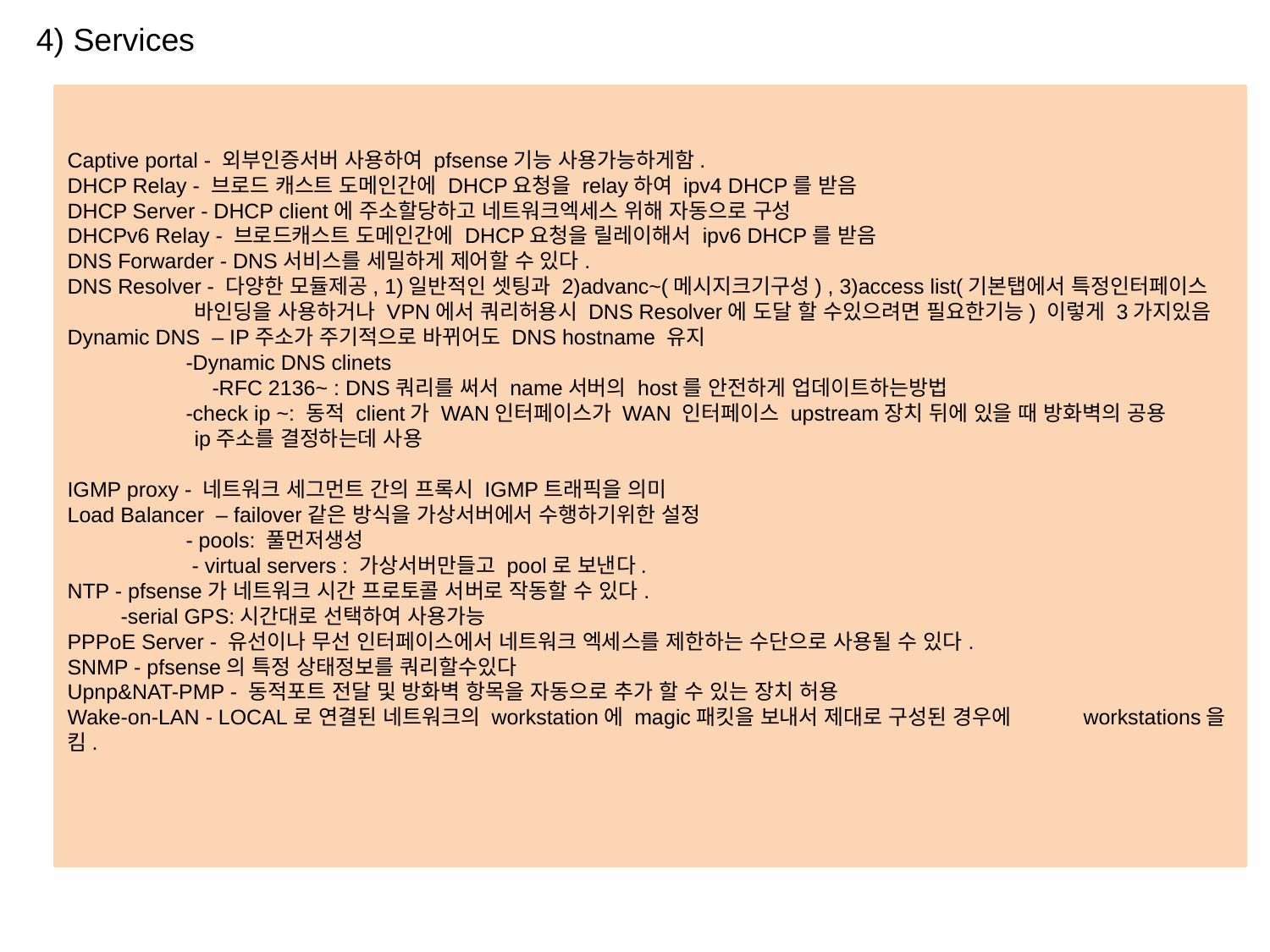

4) Services
Captive portal - 외부인증서버 사용하여 pfsense기능 사용가능하게함.
DHCP Relay - 브로드 캐스트 도메인간에 DHCP요청을 relay하여 ipv4 DHCP를 받음
DHCP Server - DHCP client에 주소할당하고 네트워크엑세스 위해 자동으로 구성
DHCPv6 Relay - 브로드캐스트 도메인간에 DHCP요청을 릴레이해서 ipv6 DHCP를 받음
DNS Forwarder - DNS서비스를 세밀하게 제어할 수 있다.
DNS Resolver - 다양한 모듈제공, 1)일반적인 셋팅과 2)advanc~(메시지크기구성) , 3)access list(기본탭에서 특정인터페이스 	바인딩을 사용하거나 VPN에서 쿼리허용시 DNS Resolver에 도달 할 수있으려면 필요한기능) 이렇게 3가지있음
Dynamic DNS  – IP주소가 주기적으로 바뀌어도 DNS hostname 유지
                    -Dynamic DNS clinets
	   -RFC 2136~ : DNS쿼리를 써서 name서버의 host를 안전하게 업데이트하는방법
                    -check ip ~: 동적 client가 WAN인터페이스가 WAN 인터페이스 upstream장치 뒤에 있을 때 방화벽의 공용 		ip주소를 결정하는데 사용

IGMP proxy - 네트워크 세그먼트 간의 프록시 IGMP트래픽을 의미
Load Balancer  – failover같은 방식을 가상서버에서 수행하기위한 설정
                    - pools: 풀먼저생성
                     - virtual servers : 가상서버만들고 pool로 보낸다.
NTP - pfsense가 네트워크 시간 프로토콜 서버로 작동할 수 있다.
         -serial GPS:시간대로 선택하여 사용가능
PPPoE Server - 유선이나 무선 인터페이스에서 네트워크 엑세스를 제한하는 수단으로 사용될 수 있다.
SNMP - pfsense의 특정 상태정보를 쿼리할수있다
Upnp&NAT-PMP - 동적포트 전달 및 방화벽 항목을 자동으로 추가 할 수 있는 장치 허용
Wake-on-LAN - LOCAL로 연결된 네트워크의 workstation에 magic패킷을 보내서 제대로 구성된 경우에 	workstations을 킴.